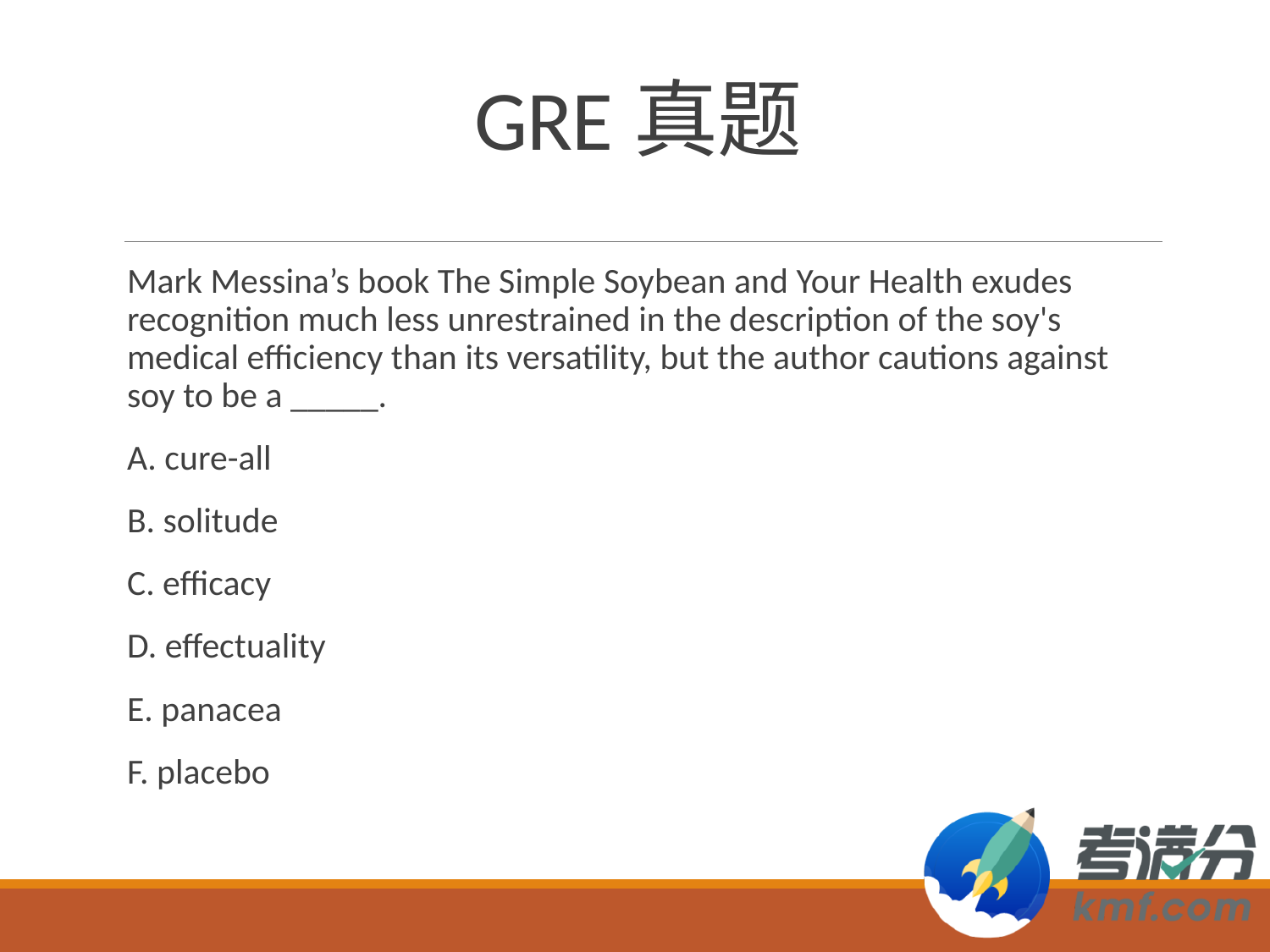

# GRE真题
Mark Messina’s book The Simple Soybean and Your Health exudes recognition much less unrestrained in the description of the soy's medical efficiency than its versatility, but the author cautions against soy to be a _____.
A. cure-all
B. solitude
C. efficacy
D. effectuality
E. panacea
F. placebo